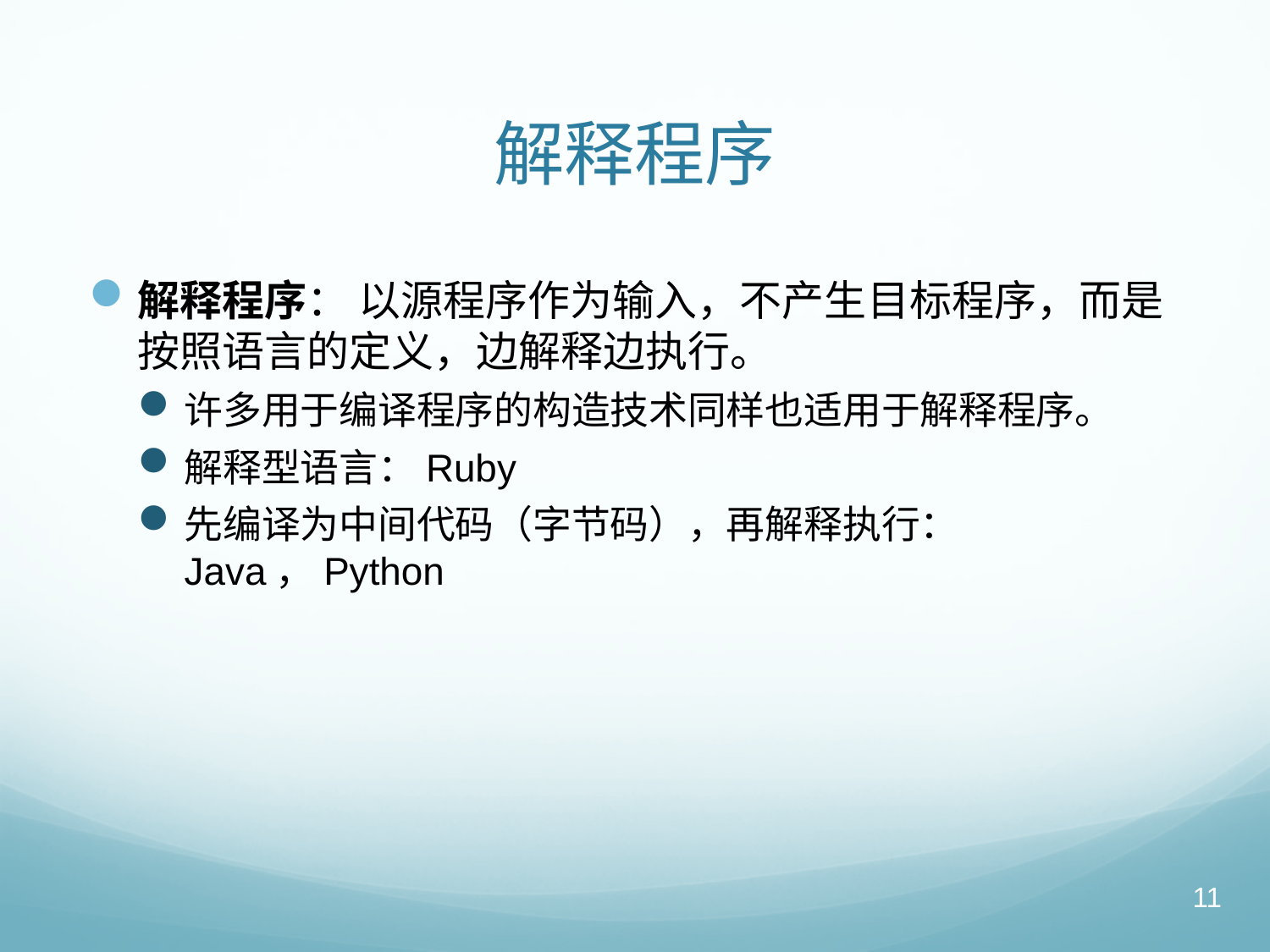

# 解释程序
解释程序： 以源程序作为输入，不产生目标程序，而是按照语言的定义，边解释边执行。
许多用于编译程序的构造技术同样也适用于解释程序。
解释型语言：Ruby
先编译为中间代码（字节码），再解释执行：Java，Python

11